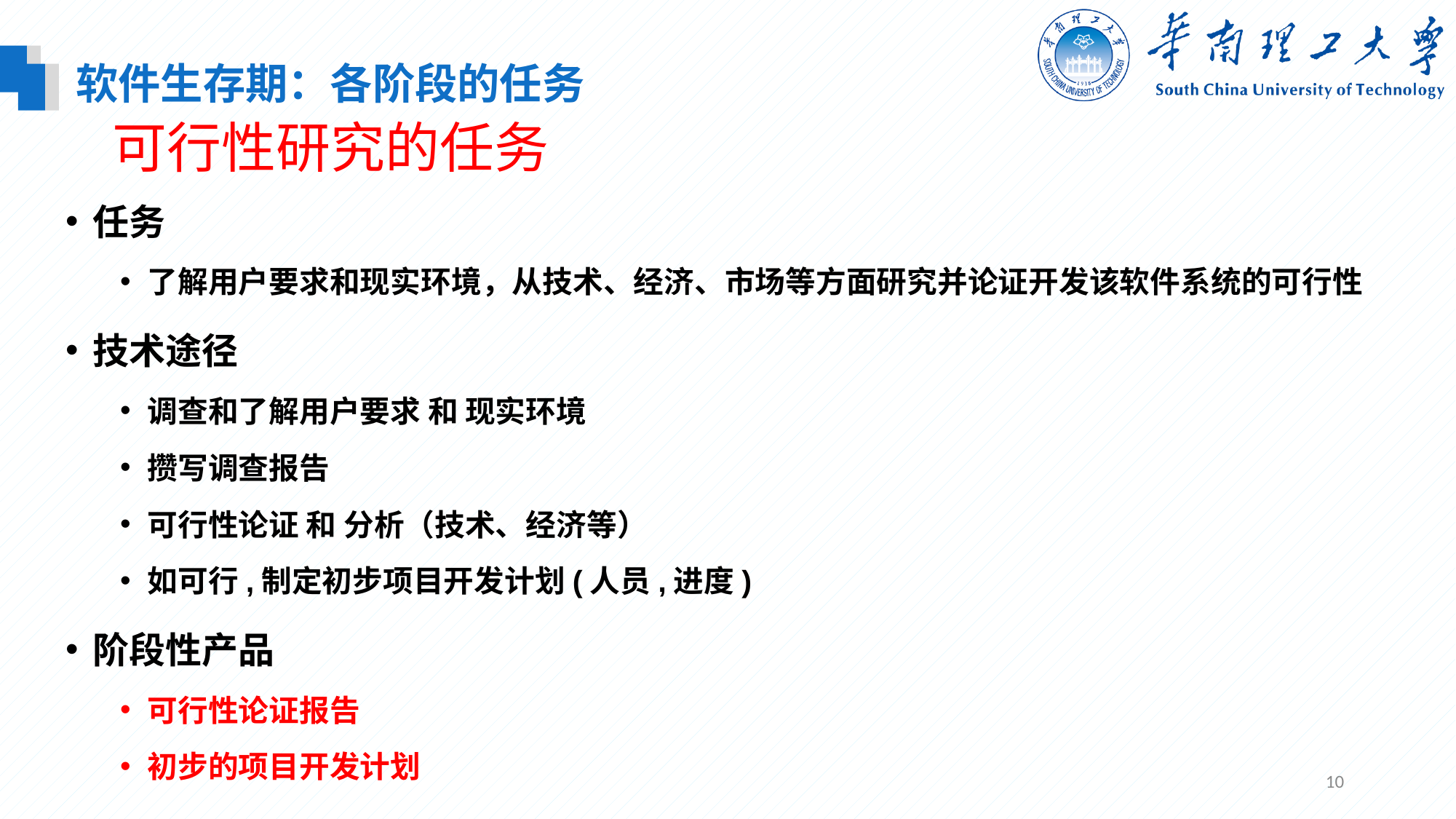

软件生存期：各阶段的任务
# 可行性研究的任务
任务
了解用户要求和现实环境，从技术、经济、市场等方面研究并论证开发该软件系统的可行性
技术途径
调查和了解用户要求 和 现实环境
攒写调查报告
可行性论证 和 分析（技术、经济等）
如可行,制定初步项目开发计划(人员,进度)
阶段性产品
可行性论证报告
初步的项目开发计划
10